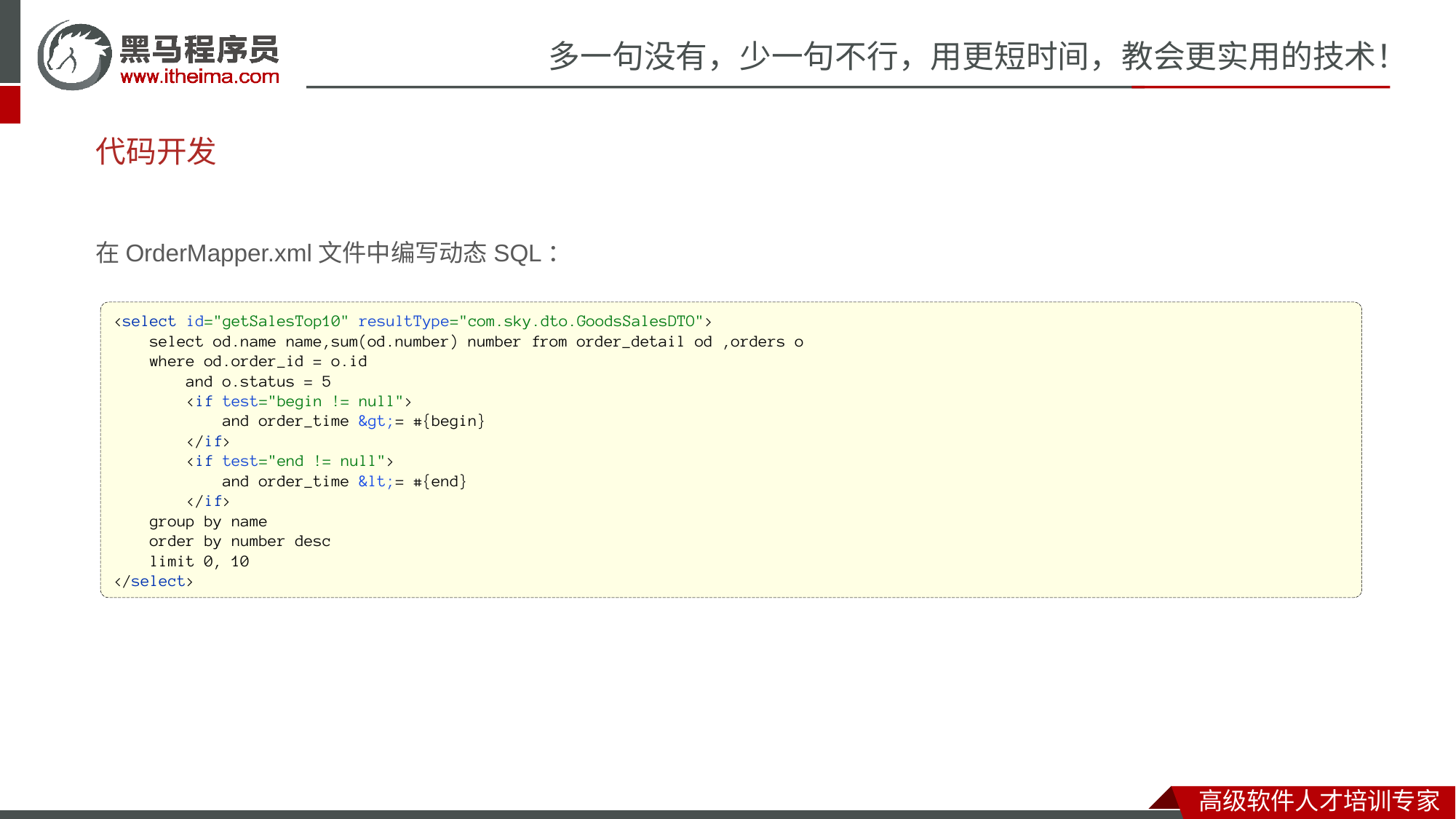

# 代码开发
在OrderMapper.xml文件中编写动态SQL：
<select id="getSalesTop10" resultType="com.sky.dto.GoodsSalesDTO">
    select od.name name,sum(od.number) number from order_detail od ,orders o
    where od.order_id = o.id
        and o.status = 5
        <if test="begin != null">
            and order_time &gt;= #{begin}
        </if>
        <if test="end != null">
            and order_time &lt;= #{end}
        </if>
    group by name
    order by number desc
    limit 0, 10
</select>